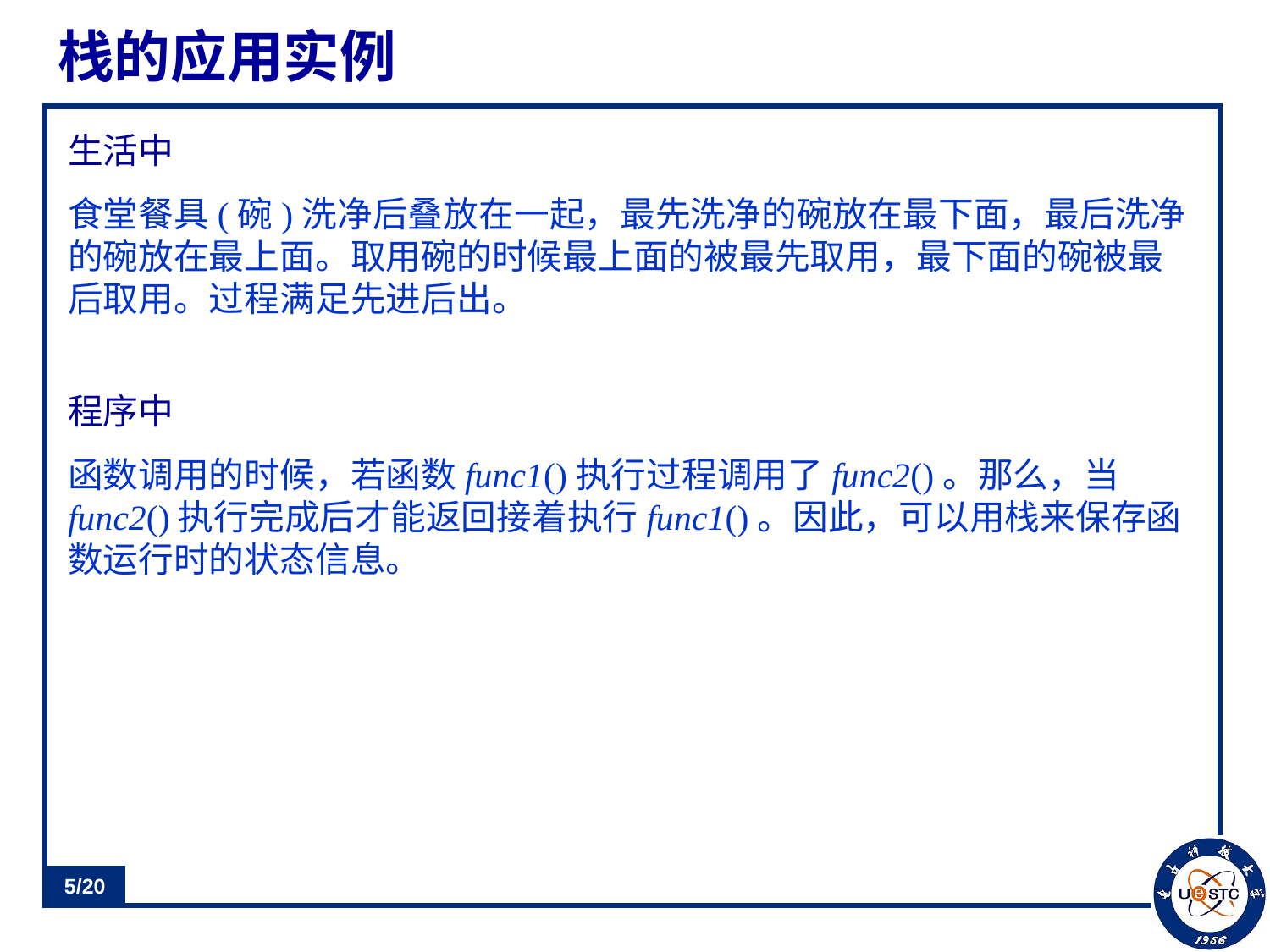

# 栈的应用实例
生活中
食堂餐具(碗)洗净后叠放在一起，最先洗净的碗放在最下面，最后洗净的碗放在最上面。取用碗的时候最上面的被最先取用，最下面的碗被最后取用。过程满足先进后出。

程序中
函数调用的时候，若函数func1()执行过程调用了func2()。那么，当func2()执行完成后才能返回接着执行func1()。因此，可以用栈来保存函数运行时的状态信息。

5/20